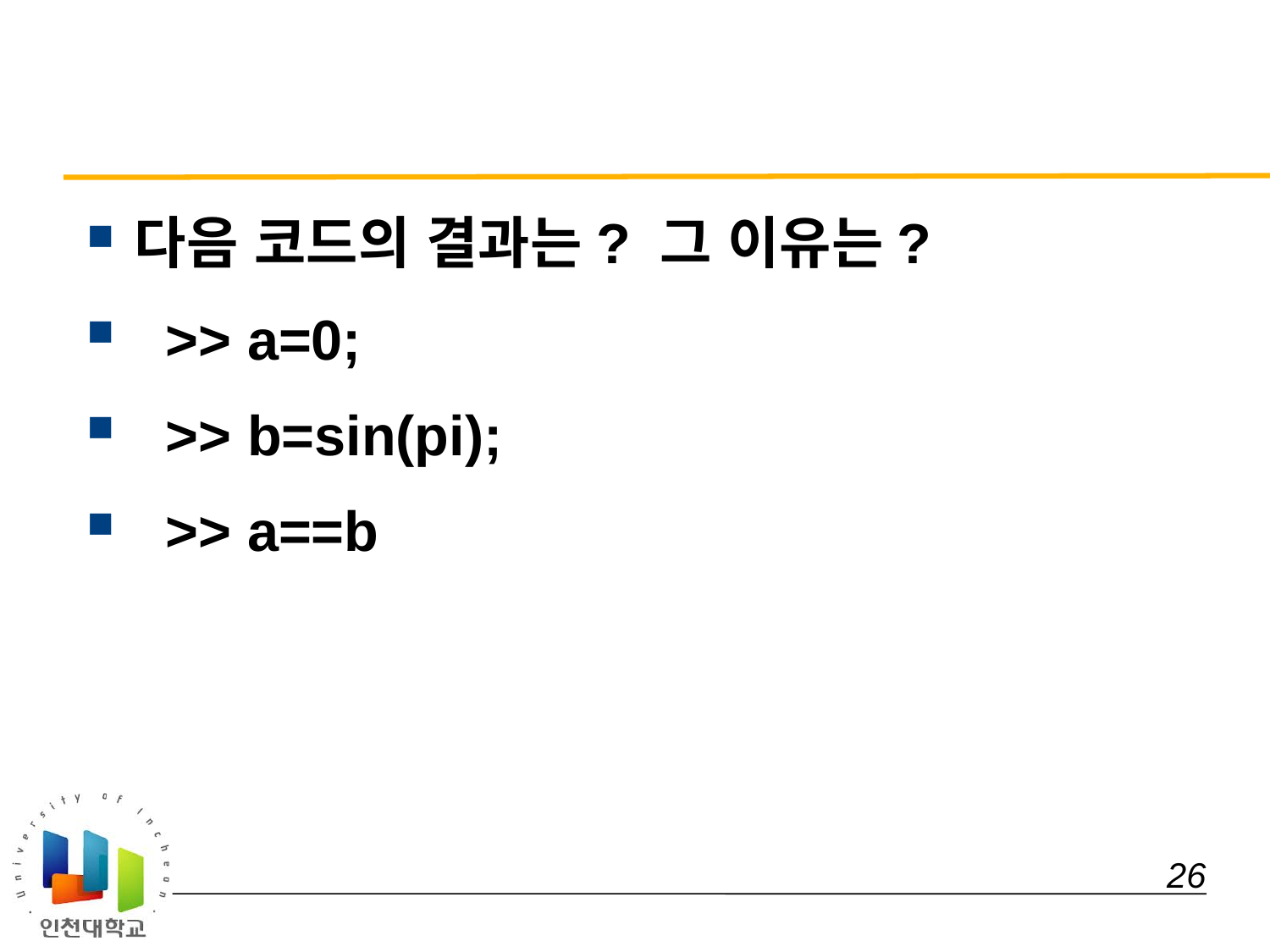

#
다음 코드의 결과는? 그 이유는?
  >> a=0;
  >> b=sin(pi);
  >> a==b

 26